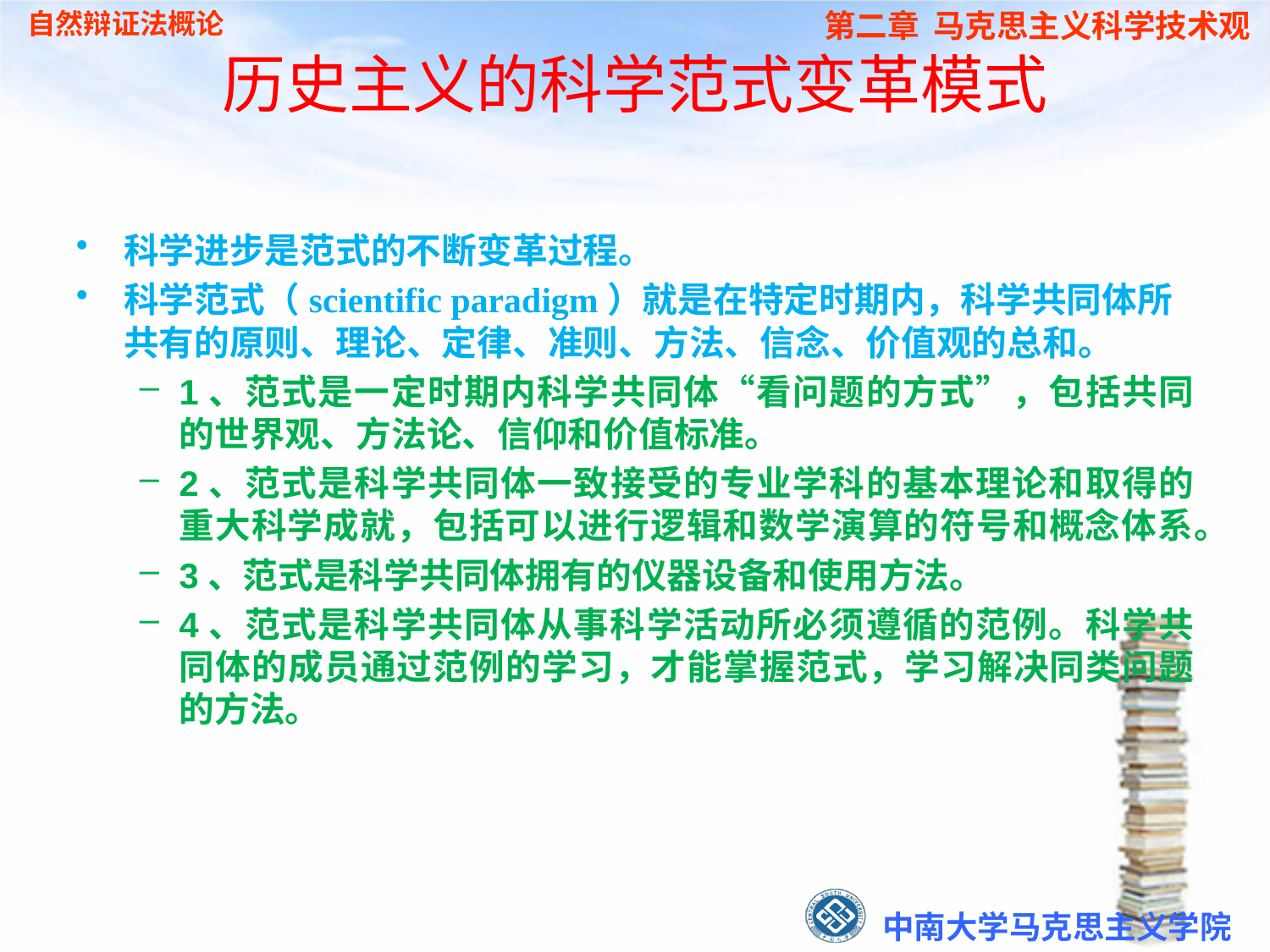

# 历史主义的科学范式变革模式
科学进步是范式的不断变革过程。
科学范式（scientific paradigm）就是在特定时期内，科学共同体所共有的原则、理论、定律、准则、方法、信念、价值观的总和。
1、范式是一定时期内科学共同体“看问题的方式”，包括共同的世界观、方法论、信仰和价值标准。
2、范式是科学共同体一致接受的专业学科的基本理论和取得的重大科学成就，包括可以进行逻辑和数学演算的符号和概念体系。
3、范式是科学共同体拥有的仪器设备和使用方法。
4、范式是科学共同体从事科学活动所必须遵循的范例。科学共同体的成员通过范例的学习，才能掌握范式，学习解决同类问题的方法。